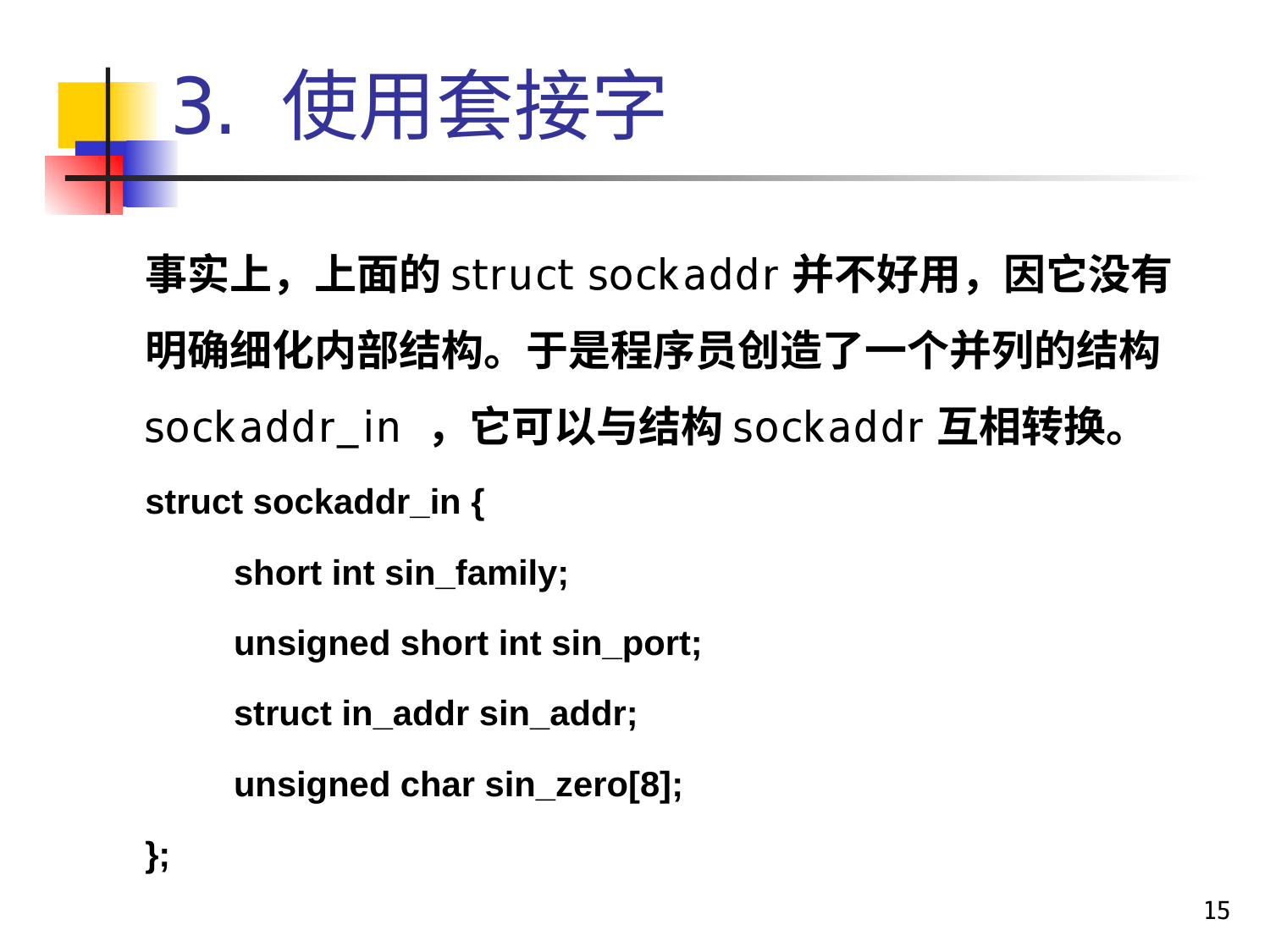

# 3. 使用套接字
	事实上，上面的struct sockaddr并不好用，因它没有明确细化内部结构。于是程序员创造了一个并列的结构sockaddr_in ，它可以与结构sockaddr互相转换。
	struct sockaddr_in {
              short int sin_family;
              unsigned short int sin_port;
              struct in_addr sin_addr;
              unsigned char sin_zero[8];
	};
15